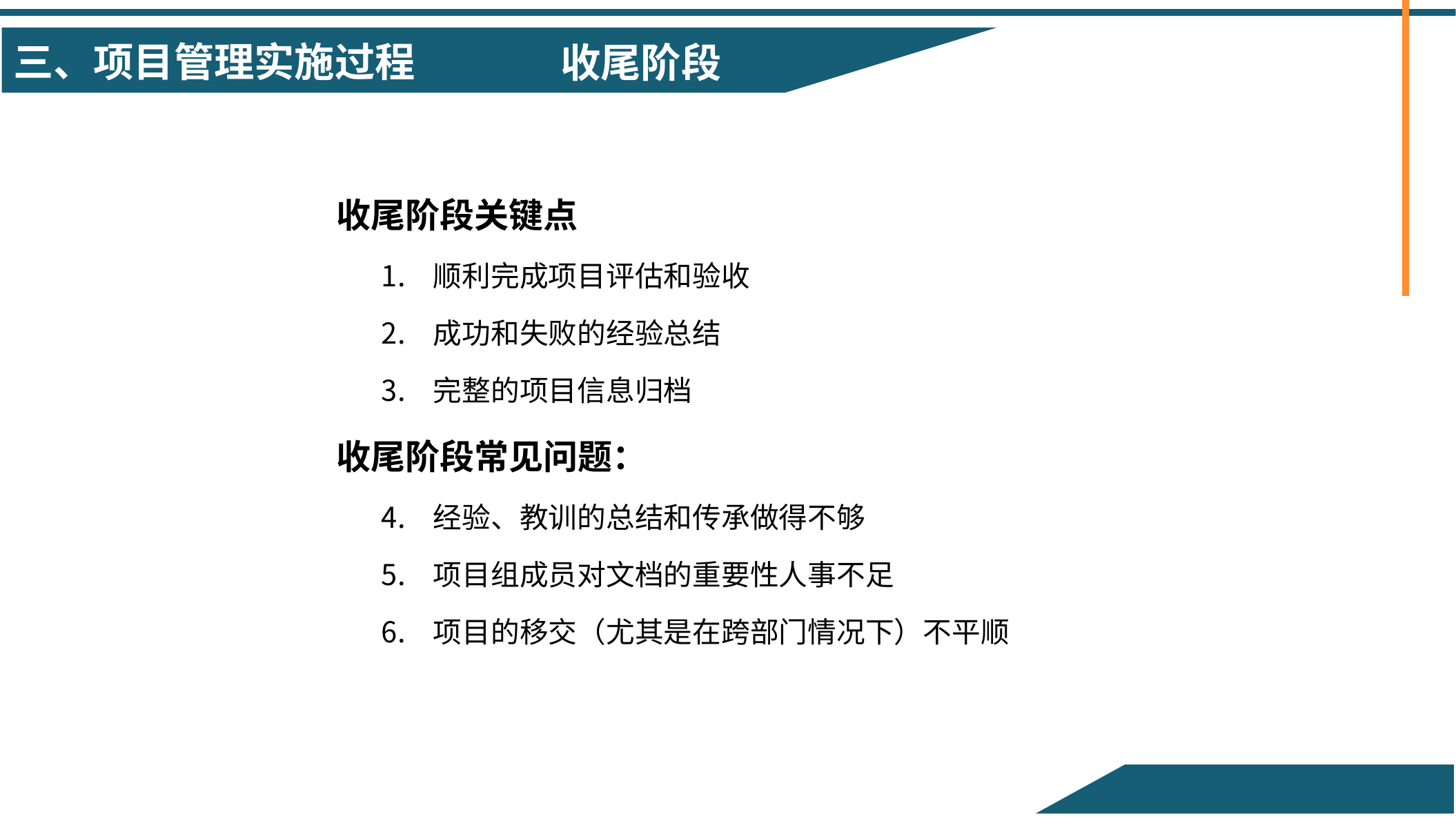

收尾阶段
收尾阶段关键点
顺利完成项目评估和验收
成功和失败的经验总结
完整的项目信息归档
收尾阶段常见问题：
经验、教训的总结和传承做得不够
项目组成员对文档的重要性人事不足
项目的移交（尤其是在跨部门情况下）不平顺